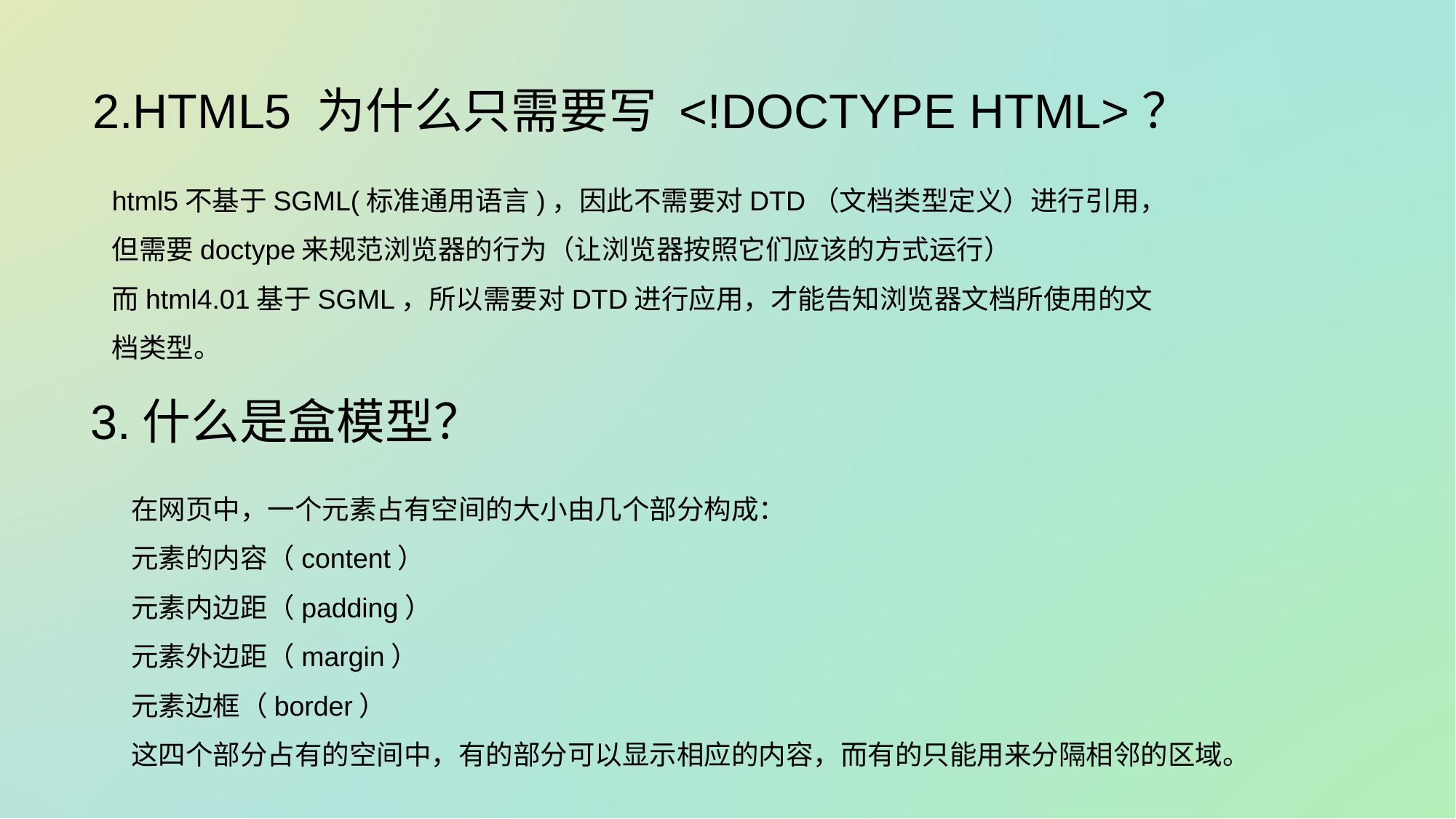

2.HTML5 为什么只需要写 <!DOCTYPE HTML>？
html5不基于SGML(标准通用语言)，因此不需要对DTD（文档类型定义）进行引用，但需要doctype来规范浏览器的行为（让浏览器按照它们应该的方式运行）
而html4.01基于SGML，所以需要对DTD进行应用，才能告知浏览器文档所使用的文档类型。
3.什么是盒模型？
在网页中，一个元素占有空间的大小由几个部分构成：
元素的内容（content）
元素内边距（padding）
元素外边距（margin）
元素边框（border）
这四个部分占有的空间中，有的部分可以显示相应的内容，而有的只能用来分隔相邻的区域。